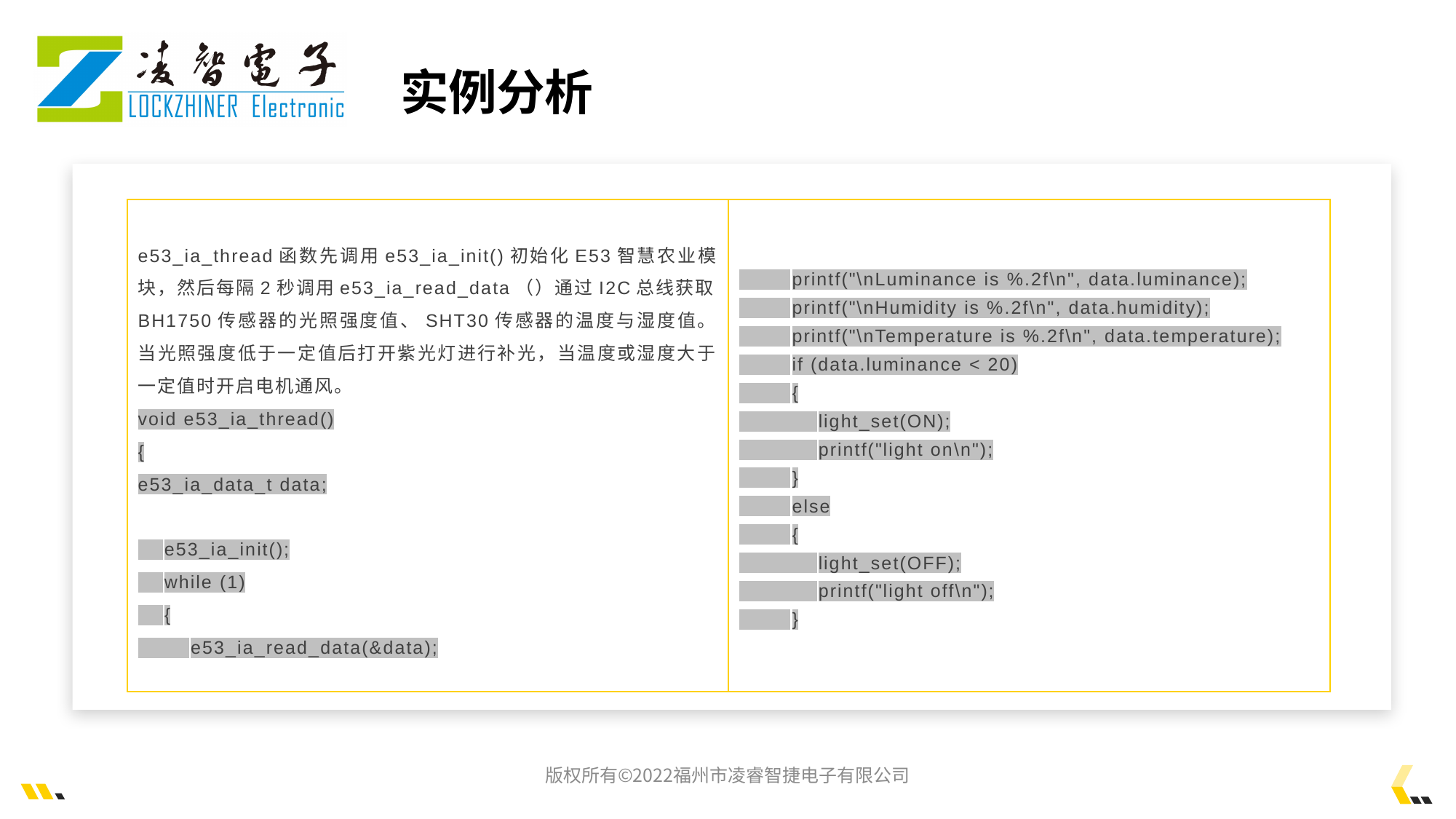

实例分析

e53_ia_thread函数先调用e53_ia_init()初始化E53智慧农业模块，然后每隔2秒调用e53_ia_read_data（）通过I2C总线获取BH1750传感器的光照强度值、SHT30传感器的温度与湿度值。当光照强度低于一定值后打开紫光灯进行补光，当温度或湿度大于一定值时开启电机通风。
void e53_ia_thread()
{
e53_ia_data_t data;

    e53_ia_init();
    while (1)
    {
        e53_ia_read_data(&data);
        printf("\nLuminance is %.2f\n", data.luminance);
        printf("\nHumidity is %.2f\n", data.humidity);
        printf("\nTemperature is %.2f\n", data.temperature);
        if (data.luminance < 20)
        {
            light_set(ON);
            printf("light on\n");
        }
        else
        {
            light_set(OFF);
            printf("light off\n");
        }
版权所有©2022福州市凌睿智捷电子有限公司
8